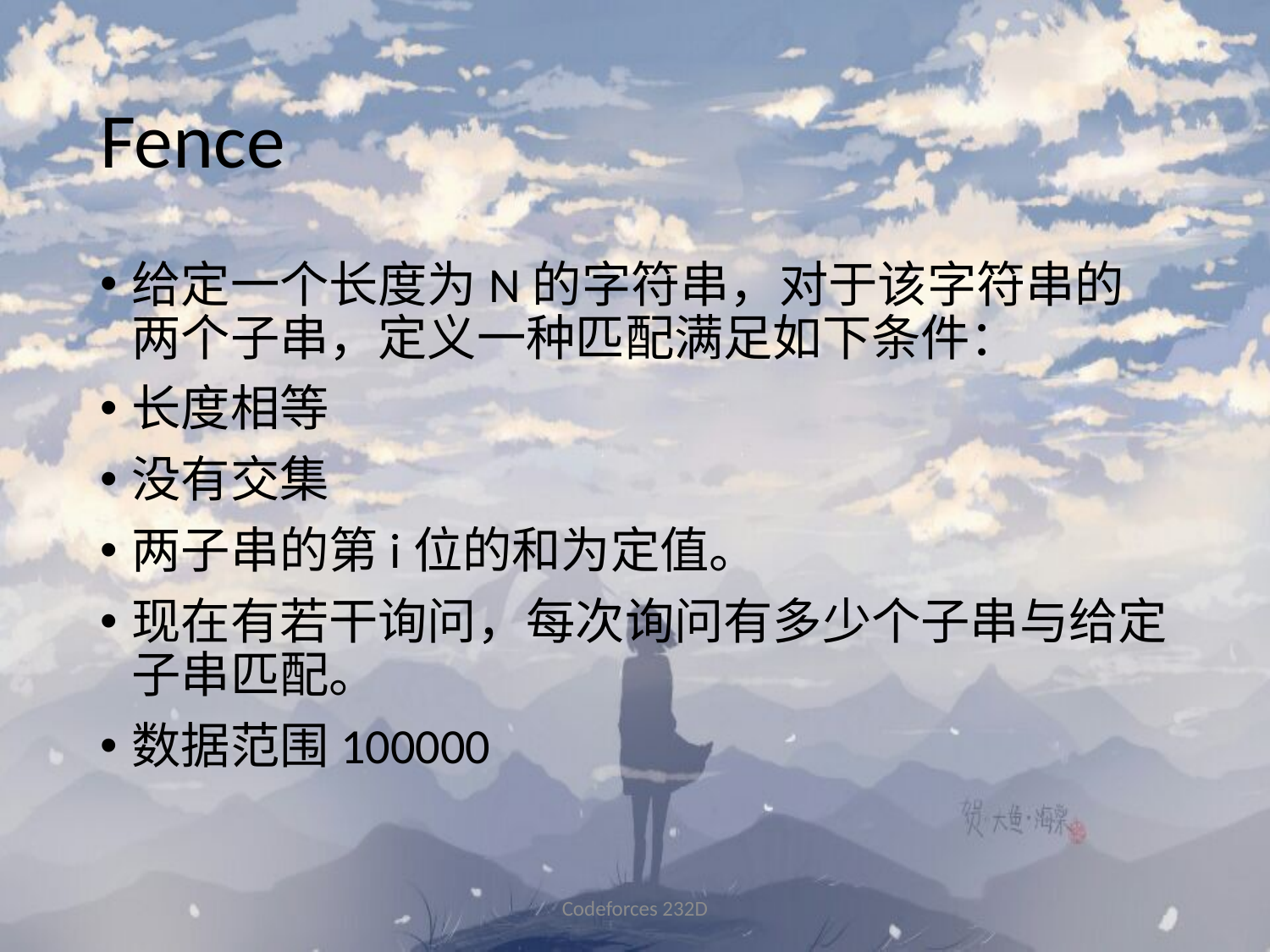

# Fence
给定一个长度为N的字符串，对于该字符串的两个子串，定义一种匹配满足如下条件：
长度相等
没有交集
两子串的第i位的和为定值。
现在有若干询问，每次询问有多少个子串与给定子串匹配。
数据范围100000
Codeforces 232D